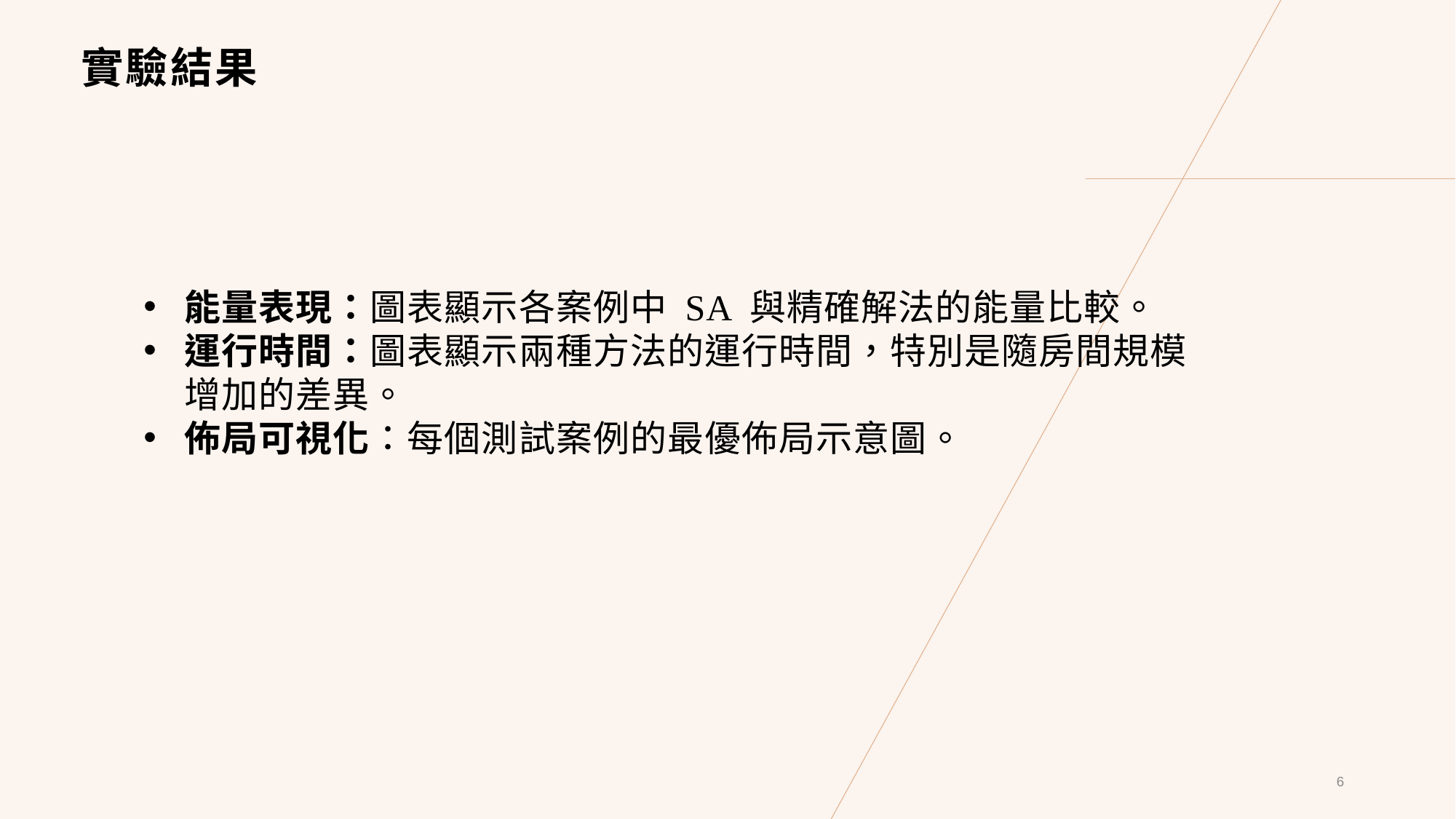

# 實驗結果
能量表現：圖表顯示各案例中 SA 與精確解法的能量比較。
運行時間：圖表顯示兩種方法的運行時間，特別是隨房間規模增加的差異。
佈局可視化：每個測試案例的最優佈局示意圖。
6